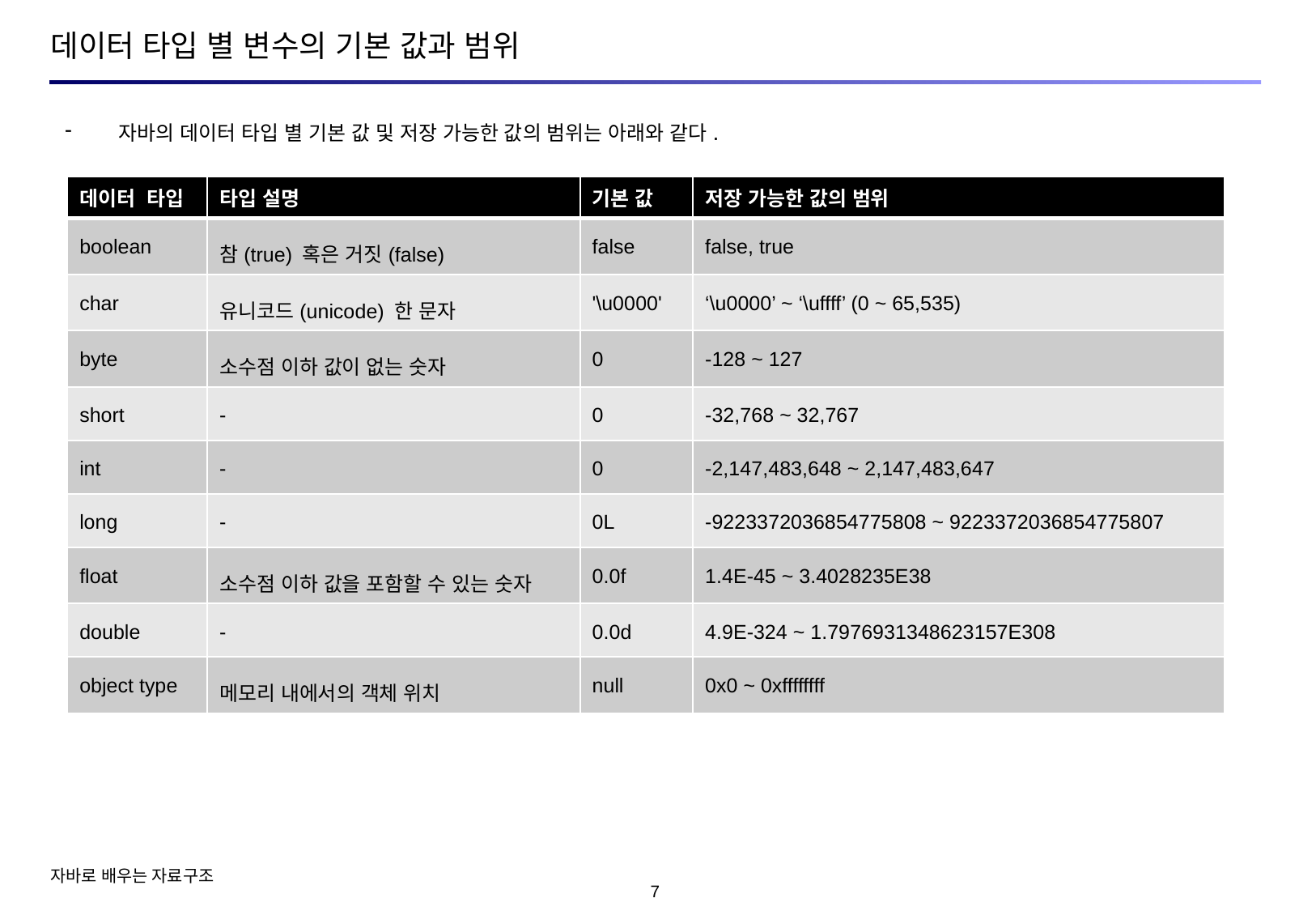

# 데이터 타입 별 변수의 기본 값과 범위
 자바의 데이터 타입 별 기본 값 및 저장 가능한 값의 범위는 아래와 같다.
| 데이터 타입 | 타입 설명 | 기본 값 | 저장 가능한 값의 범위 |
| --- | --- | --- | --- |
| boolean | 참(true) 혹은 거짓(false) | false | false, true |
| char | 유니코드(unicode) 한 문자 | '\u0000' | ‘\u0000’ ~ ‘\uffff’ (0 ~ 65,535) |
| byte | 소수점 이하 값이 없는 숫자 | 0 | -128 ~ 127 |
| short | - | 0 | -32,768 ~ 32,767 |
| int | - | 0 | -2,147,483,648 ~ 2,147,483,647 |
| long | - | 0L | -9223372036854775808 ~ 9223372036854775807 |
| float | 소수점 이하 값을 포함할 수 있는 숫자 | 0.0f | 1.4E-45 ~ 3.4028235E38 |
| double | - | 0.0d | 4.9E-324 ~ 1.7976931348623157E308 |
| object type | 메모리 내에서의 객체 위치 | null | 0x0 ~ 0xffffffff |